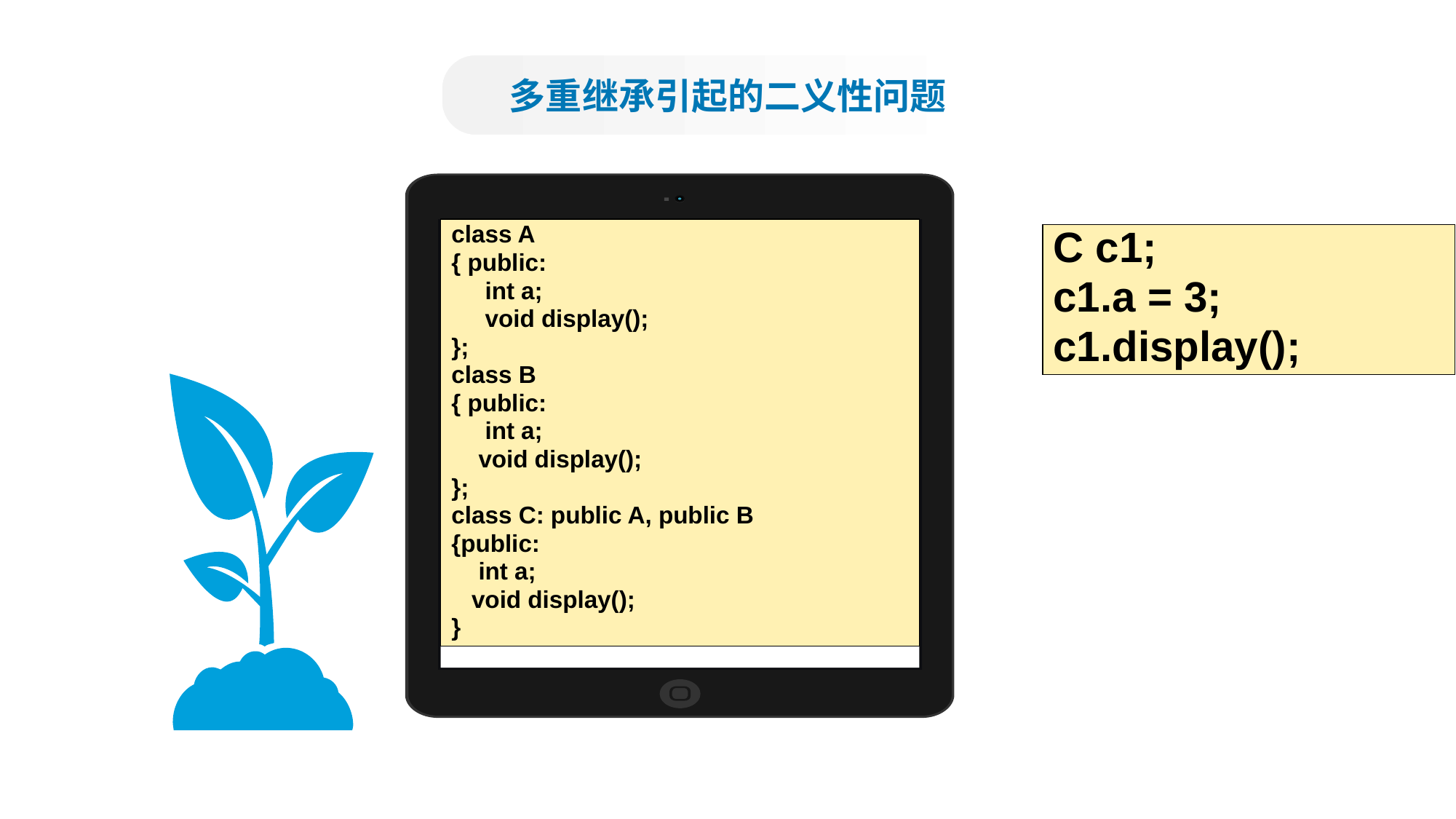

多重继承引起的二义性问题

class A
{ public:
     int a;
     void display();
};
class B
{ public:
     int a;
    void display();
};
class C: public A, public B
{public:
    int a;
   void display();
}
C c1;
c1.a = 3;
c1.display();